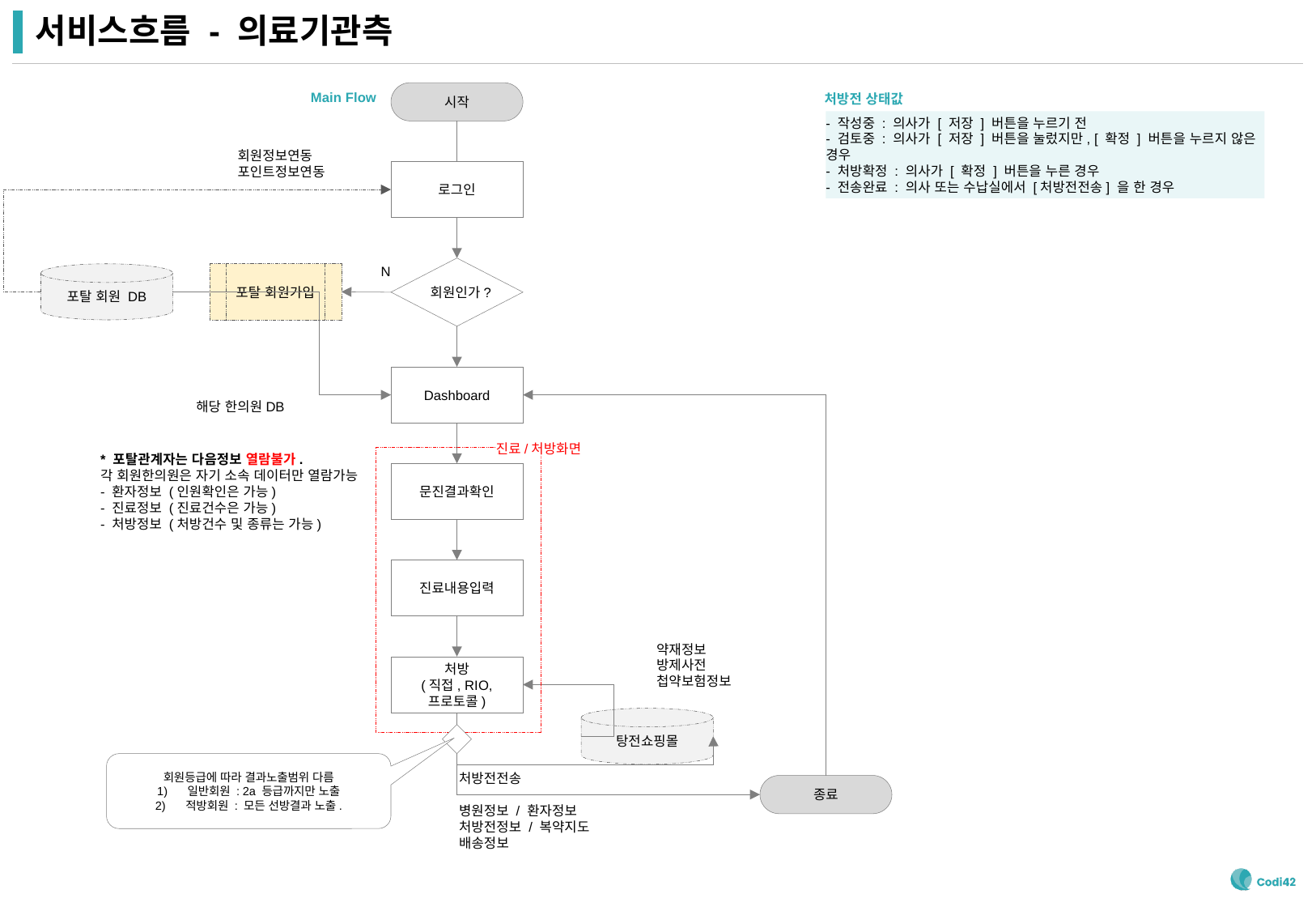

# 서비스흐름 - 의료기관측
시작
Main Flow
처방전 상태값
- 작성중 : 의사가 [ 저장 ] 버튼을 누르기 전
- 검토중 : 의사가 [ 저장 ] 버튼을 눌렀지만, [ 확정 ] 버튼을 누르지 않은 경우
- 처방확정 : 의사가 [ 확정 ] 버튼을 누른 경우
- 전송완료 : 의사 또는 수납실에서 [처방전전송] 을 한 경우
회원정보연동
포인트정보연동
로그인
N
회원인가?
포탈 회원가입
포탈 회원 DB
Dashboard
해당 한의원DB
진료/처방화면

* 포탈관계자는 다음정보 열람불가.
각 회원한의원은 자기 소속 데이터만 열람가능
- 환자정보 (인원확인은 가능)
- 진료정보 (진료건수은 가능)
- 처방정보 (처방건수 및 종류는 가능)
문진결과확인
진료내용입력
약재정보
방제사전
첩약보험정보
처방
(직접, RIO, 프로토콜)
탕전쇼핑몰

회원등급에 따라 결과노출범위 다름
일반회원 : 2a 등급까지만 노출
적방회원 : 모든 선방결과 노출.
처방전전송

병원정보 / 환자정보
처방전정보 / 복약지도
배송정보
종료